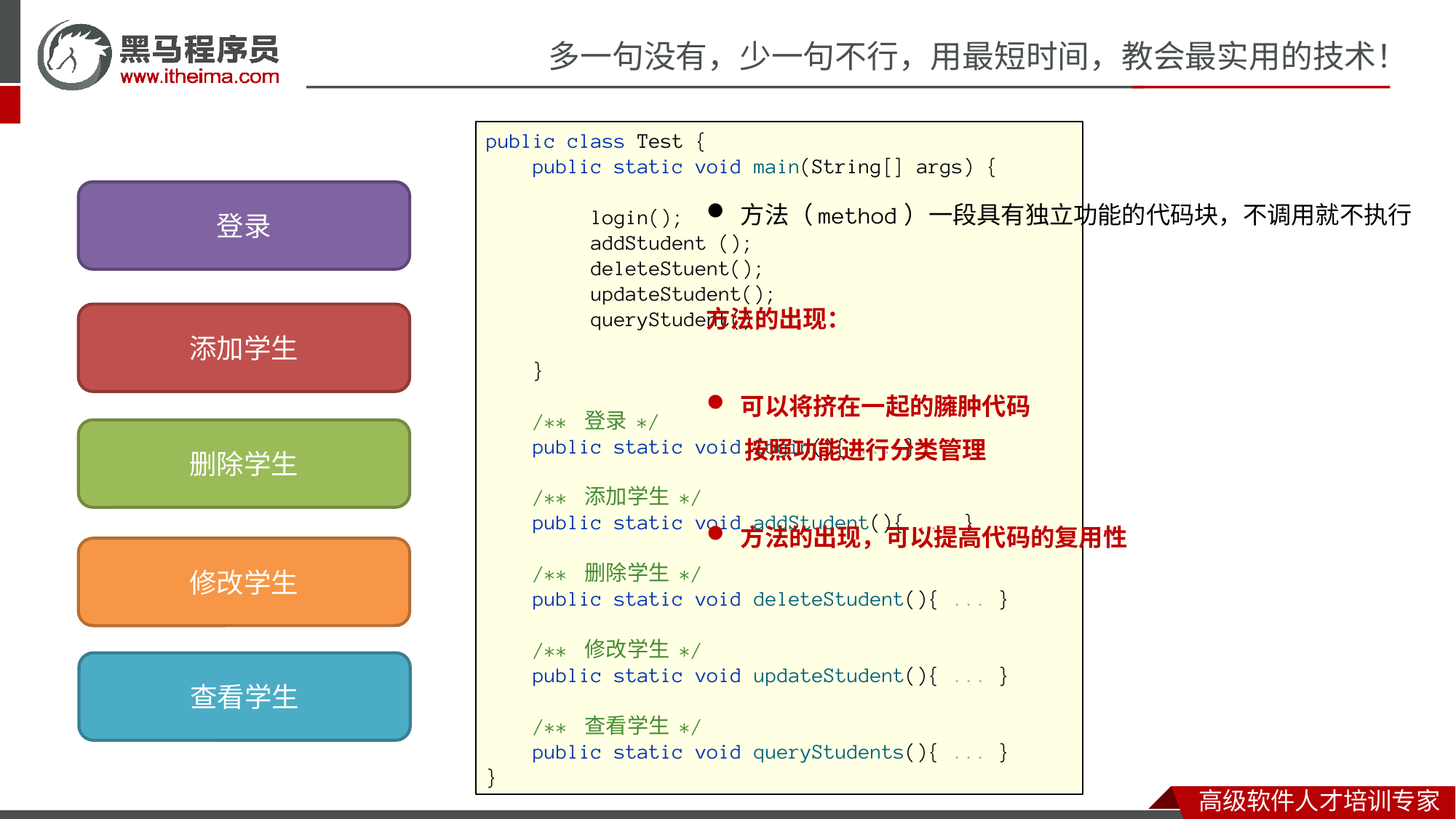

#
public class Test {
    public static void main(String[] args) {
         login();
         addStudent ();
         deleteStuent();
         updateStudent();
         queryStudent();
    }
    /** 登录 */
    public static void login(){ ... }
    /** 添加学生 */
    public static void addStudent(){ ... }
    /** 删除学生 */
    public static void deleteStudent(){ ... }
    /** 修改学生 */
    public static void updateStudent(){ ... }
    /** 查看学生 */
    public static void queryStudents(){ ... }
}
方法（method）一段具有独立功能的代码块，不调用就不执行
登录
方法的出现：

可以将挤在一起的臃肿代码
      按照功能进行分类管理

方法的出现，可以提高代码的复用性
添加学生
删除学生
修改学生
查看学生